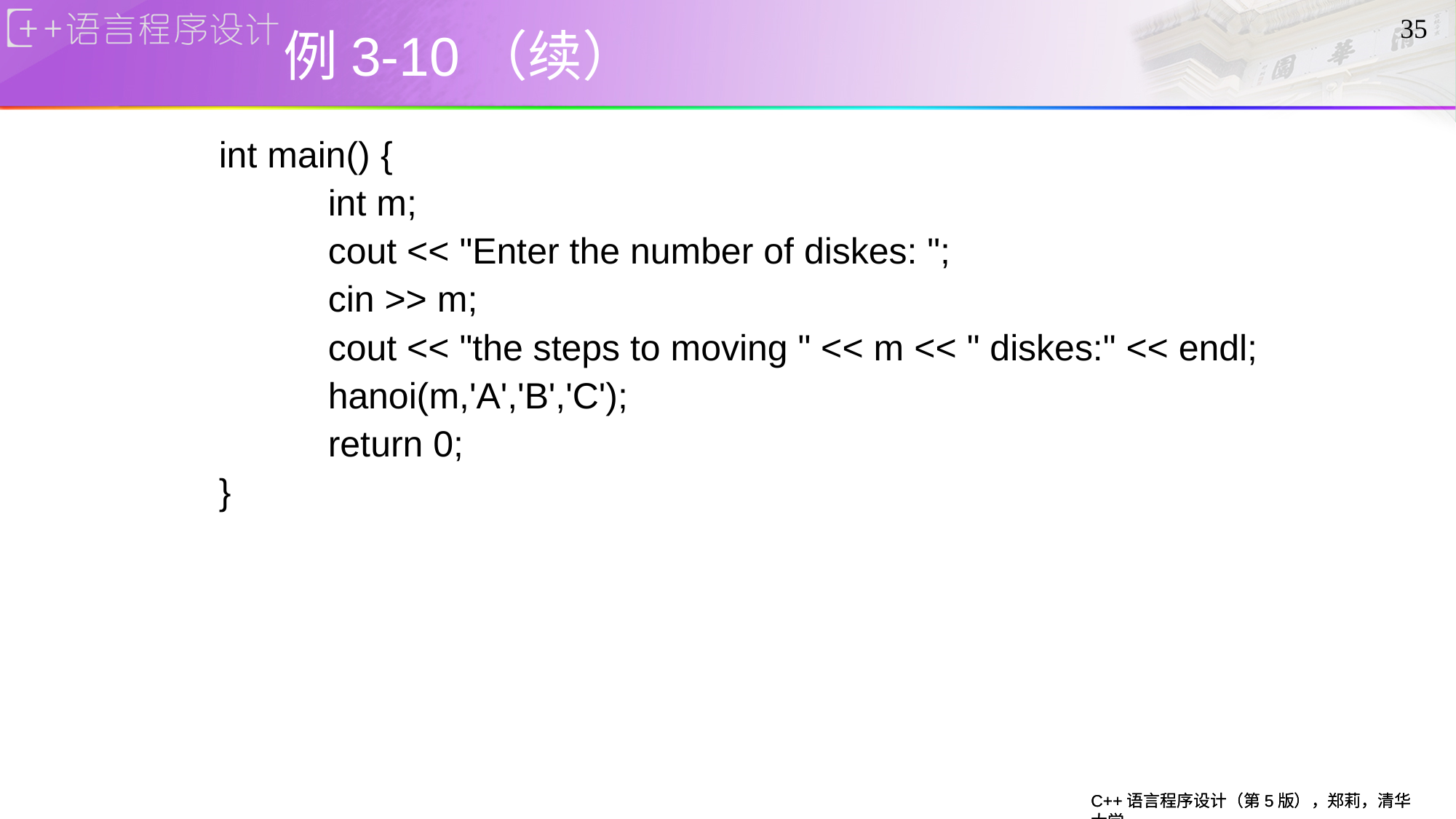

# 例3-10（续）
35
int main() {
	int m;
	cout << "Enter the number of diskes: ";
	cin >> m;
	cout << "the steps to moving " << m << " diskes:" << endl;
	hanoi(m,'A','B','C');
	return 0;
}